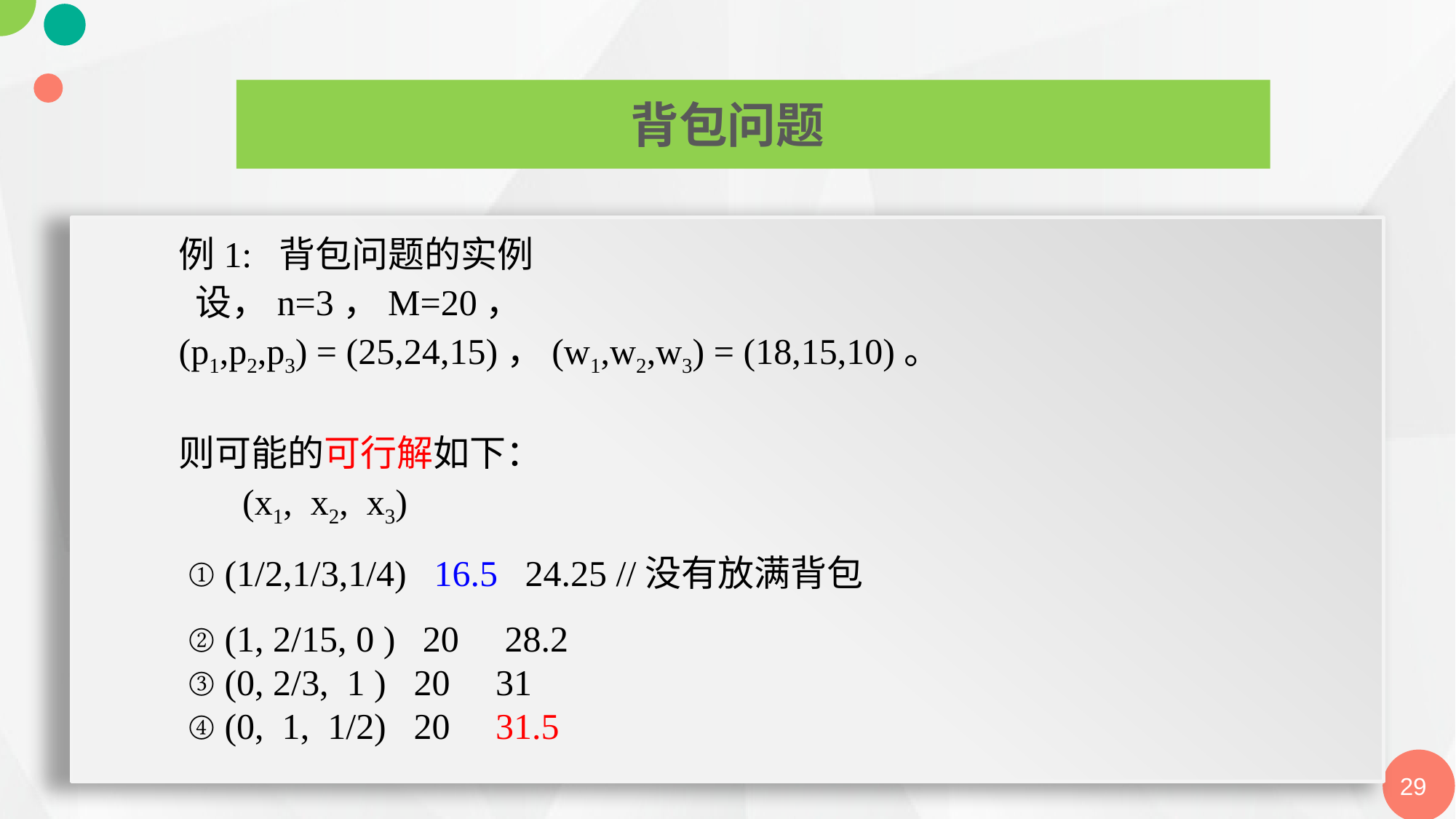

背包问题
例1:  背包问题的实例
 设，n=3，M=20，
(p1,p2,p3) = (25,24,15)，(w1,w2,w3) = (18,15,10)。

则可能的可行解如下：
       (x1,  x2,  x3)
 ① (1/2,1/3,1/4)   16.5   24.25 //没有放满背包
 ② (1, 2/15, 0 )   20     28.2
 ③ (0, 2/3,  1 )   20     31
 ④ (0,  1,  1/2)   20     31.5